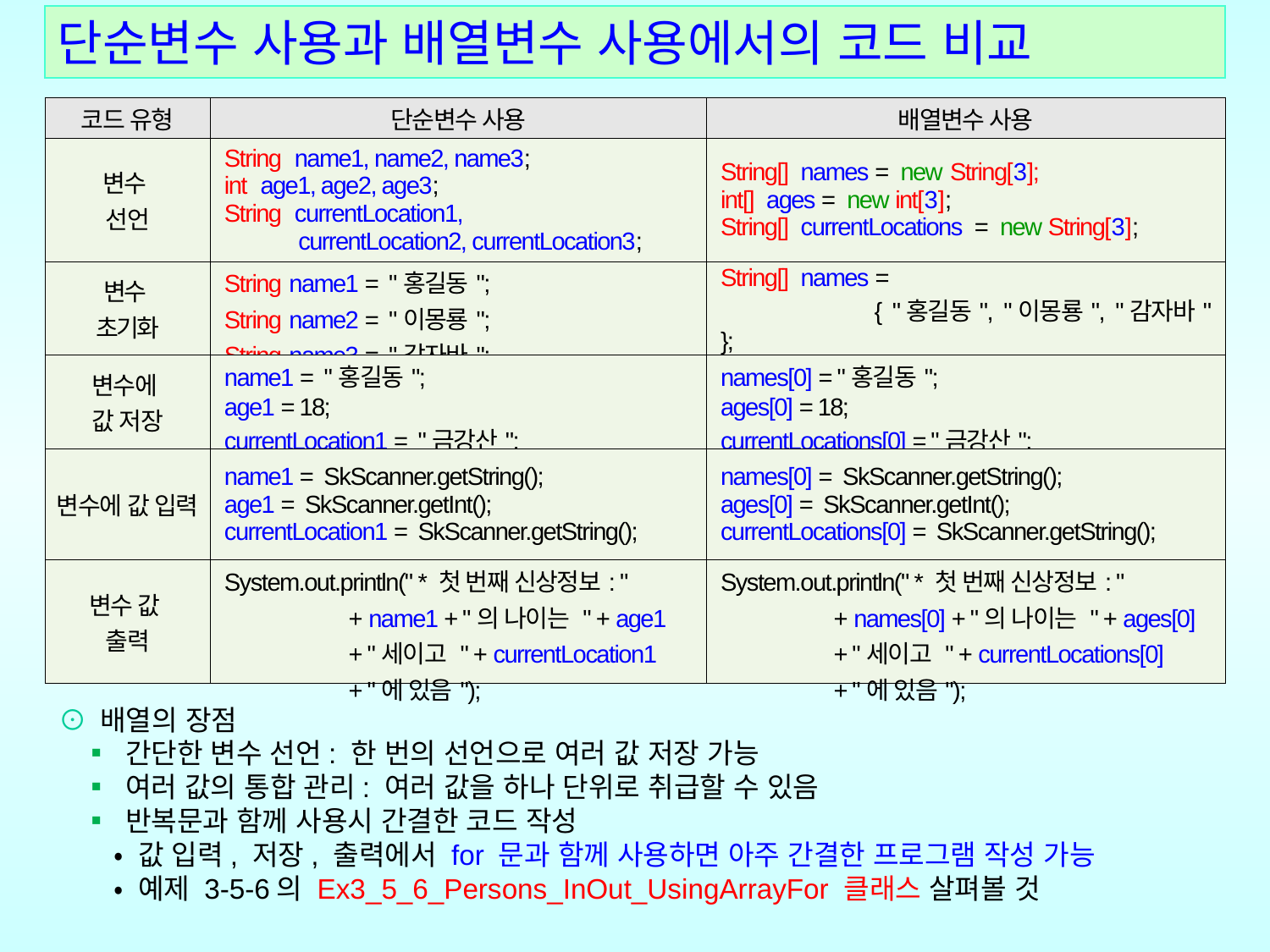

단순변수 사용과 배열변수 사용에서의 코드 비교
| 코드 유형 | 단순변수 사용 | 배열변수 사용 |
| --- | --- | --- |
| 변수 선언 | String name1, name2, name3; int age1, age2, age3; String currentLocation1, currentLocation2, currentLocation3; | String[] names = new String[3]; int[] ages = new int[3]; String[] currentLocations = new String[3]; |
| 변수 초기화 | String name1 = "홍길동"; String name2 = "이몽룡"; String name3 = "감자바"; | String[] names = { "홍길동", "이몽룡", "감자바" }; |
| 변수에 값 저장 | name1 = "홍길동"; age1 = 18; currentLocation1 = "금강산"; | names[0] = "홍길동"; ages[0] = 18; currentLocations[0] = "금강산"; |
| 변수에 값 입력 | name1 = SkScanner.getString(); age1 = SkScanner.getInt(); currentLocation1 = SkScanner.getString(); | names[0] = SkScanner.getString(); ages[0] = SkScanner.getInt(); currentLocations[0] = SkScanner.getString(); |
| 변수 값 출력 | System.out.println(" \* 첫 번째 신상정보: " + name1 + "의 나이는 " + age1 + "세이고 " + currentLocation1 + "에 있음"); | System.out.println(" \* 첫 번째 신상정보: " + names[0] + "의 나이는 " + ages[0] + "세이고 " + currentLocations[0] + "에 있음"); |
⊙ 배열의 장점
   ▪ 간단한 변수 선언: 한 번의 선언으로 여러 값 저장 가능
   ▪ 여러 값의 통합 관리: 여러 값을 하나 단위로 취급할 수 있음
   ▪ 반복문과 함께 사용시 간결한 코드 작성
       • 값 입력, 저장, 출력에서 for 문과 함께 사용하면 아주 간결한 프로그램 작성 가능
       • 예제 3-5-6의 Ex3_5_6_Persons_InOut_UsingArrayFor 클래스 살펴볼 것